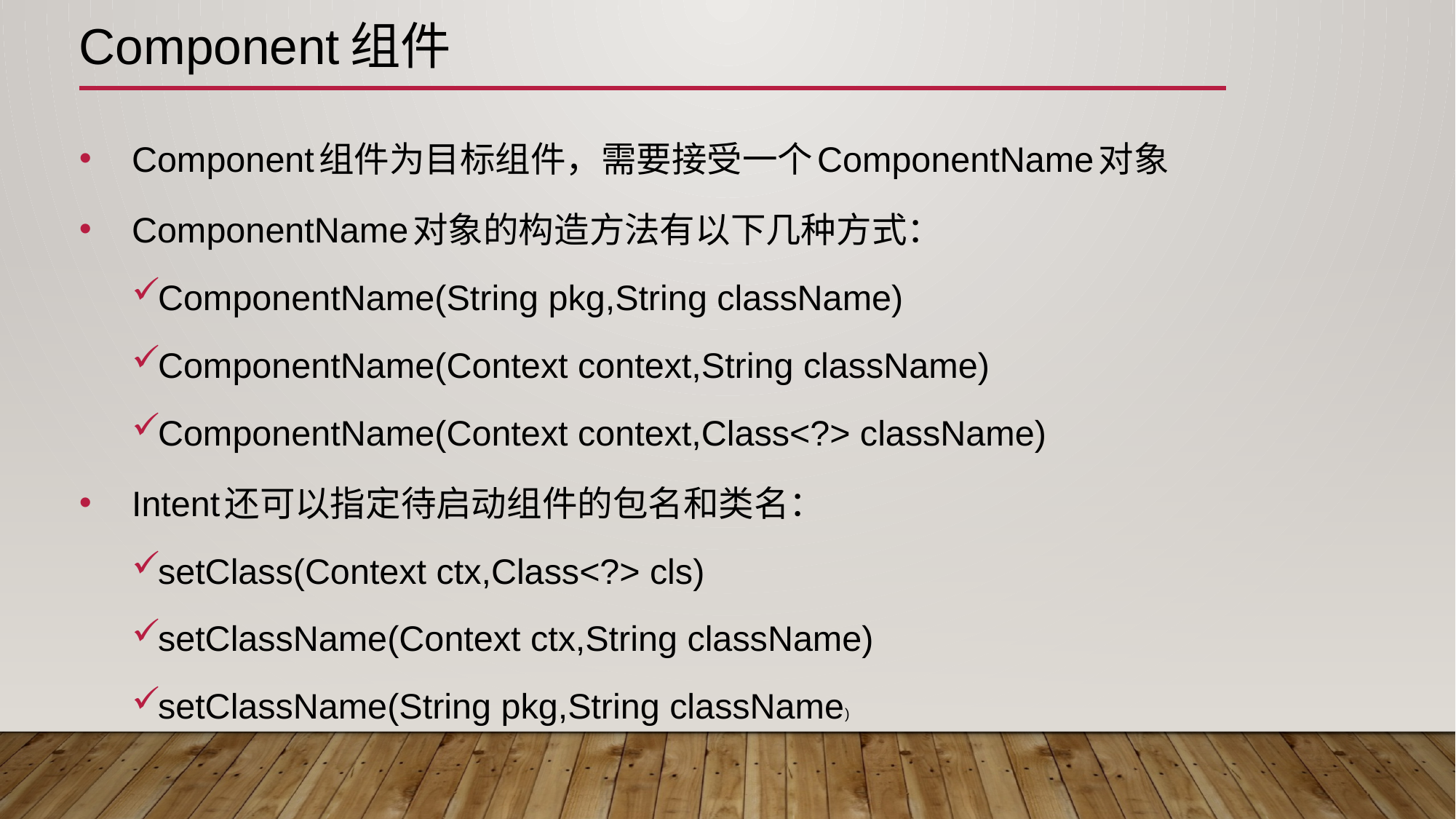

# Component组件
Component组件为目标组件，需要接受一个ComponentName对象
ComponentName对象的构造方法有以下几种方式：
ComponentName(String pkg,String className)
ComponentName(Context context,String className)
ComponentName(Context context,Class<?> className)
Intent还可以指定待启动组件的包名和类名：
setClass(Context ctx,Class<?> cls)
setClassName(Context ctx,String className)
setClassName(String pkg,String className)